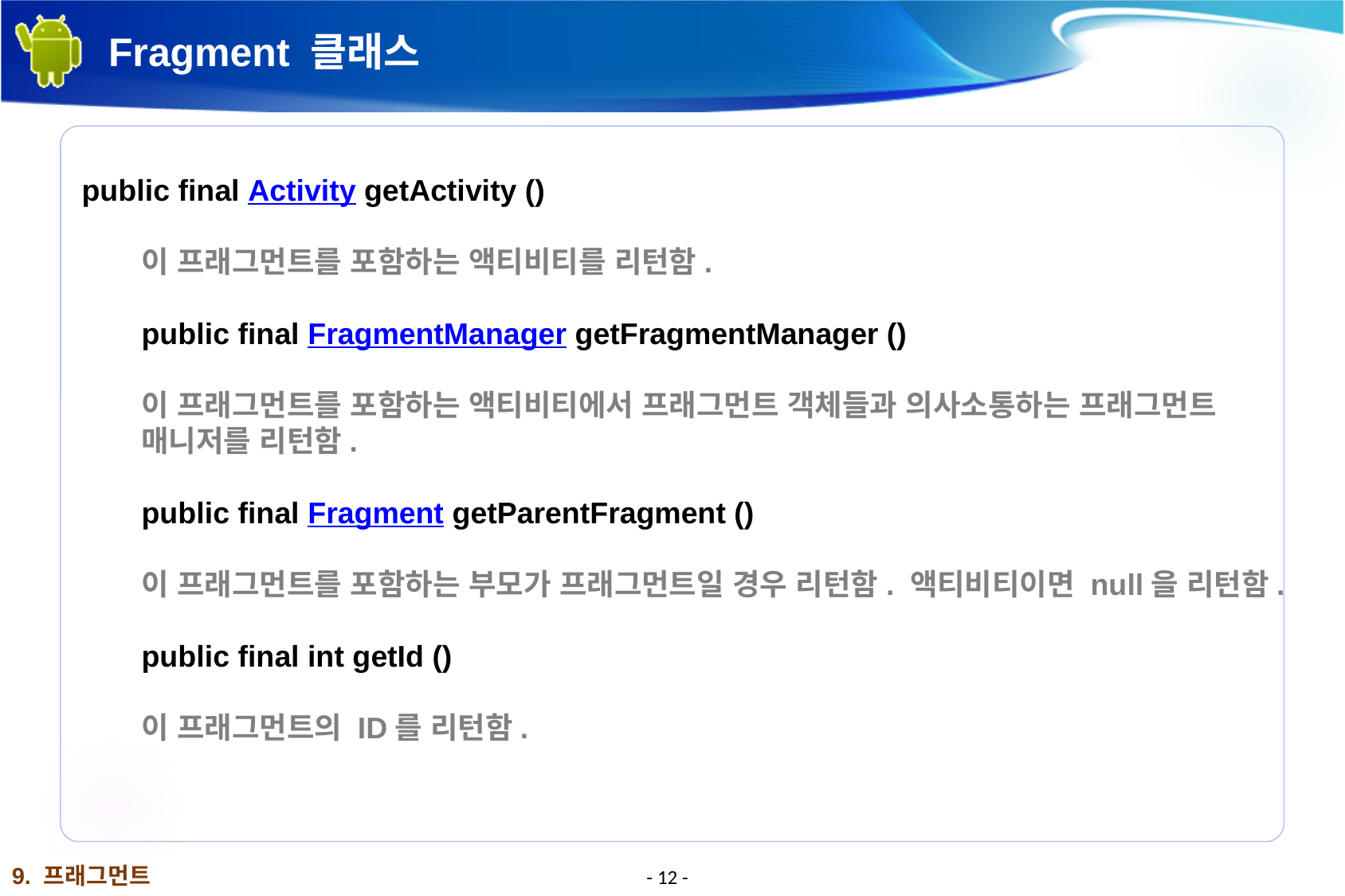

# Fragment 클래스

public final Activity getActivity ()

이 프래그먼트를 포함하는 액티비티를 리턴함.

public final FragmentManager getFragmentManager ()

이 프래그먼트를 포함하는 액티비티에서 프래그먼트 객체들과 의사소통하는 프래그먼트 매니저를 리턴함.

public final Fragment getParentFragment ()

이 프래그먼트를 포함하는 부모가 프래그먼트일 경우 리턴함. 액티비티이면 null을 리턴함.

public final int getId ()

이 프래그먼트의 ID를 리턴함.

9. 프래그먼트